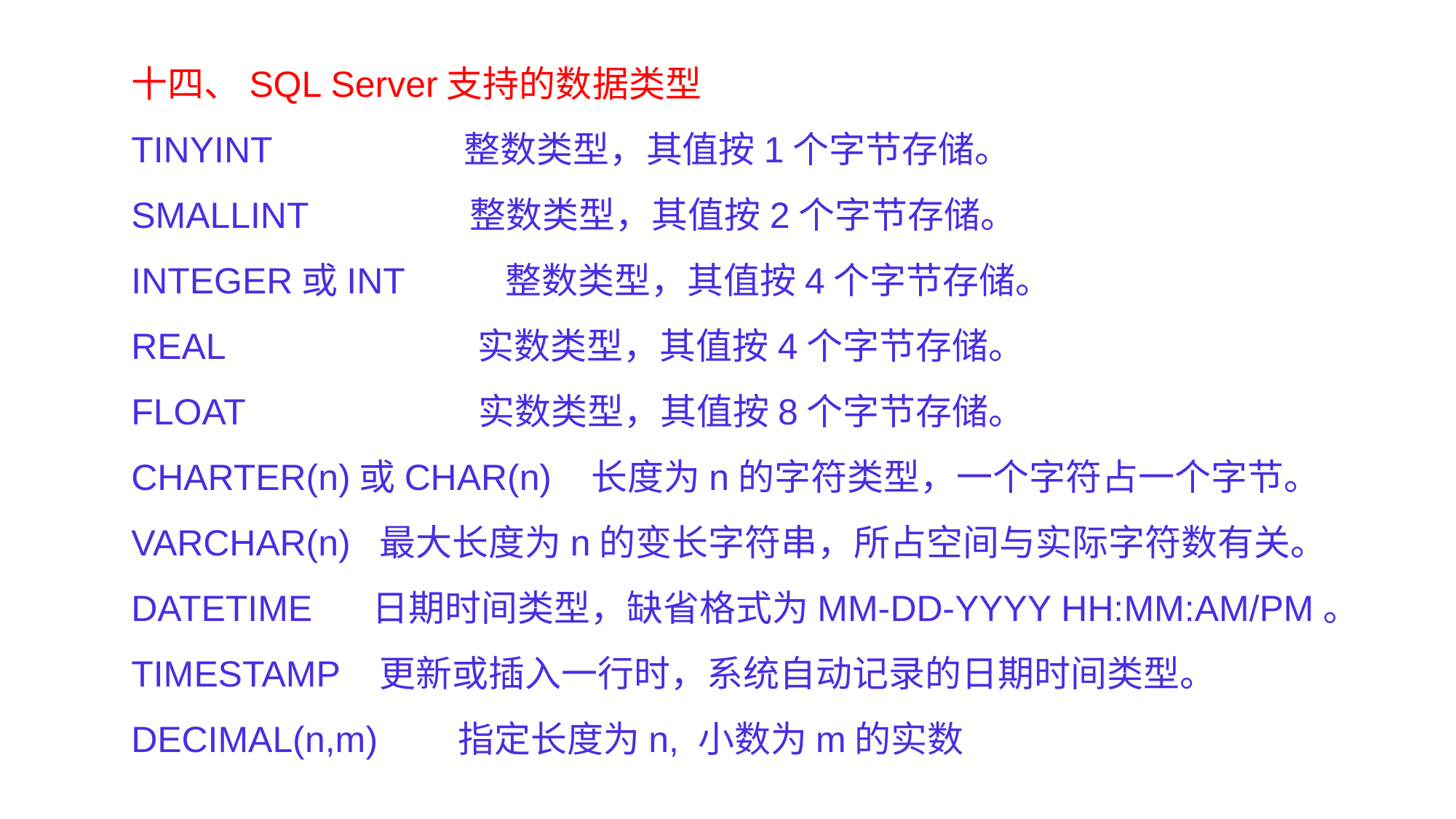

十四、SQL Server支持的数据类型
TINYINT                  整数类型，其值按1个字节存储。
SMALLINT               整数类型，其值按2个字节存储。
INTEGER或INT         整数类型，其值按4个字节存储。
REAL                        实数类型，其值按4个字节存储。
FLOAT                      实数类型，其值按8个字节存储。
CHARTER(n)或CHAR(n)   长度为n的字符类型，一个字符占一个字节。
VARCHAR(n)  最大长度为n的变长字符串，所占空间与实际字符数有关。
DATETIME     日期时间类型，缺省格式为MM-DD-YYYY HH:MM:AM/PM。
TIMESTAMP   更新或插入一行时，系统自动记录的日期时间类型。
DECIMAL(n,m)       指定长度为n, 小数为m的实数